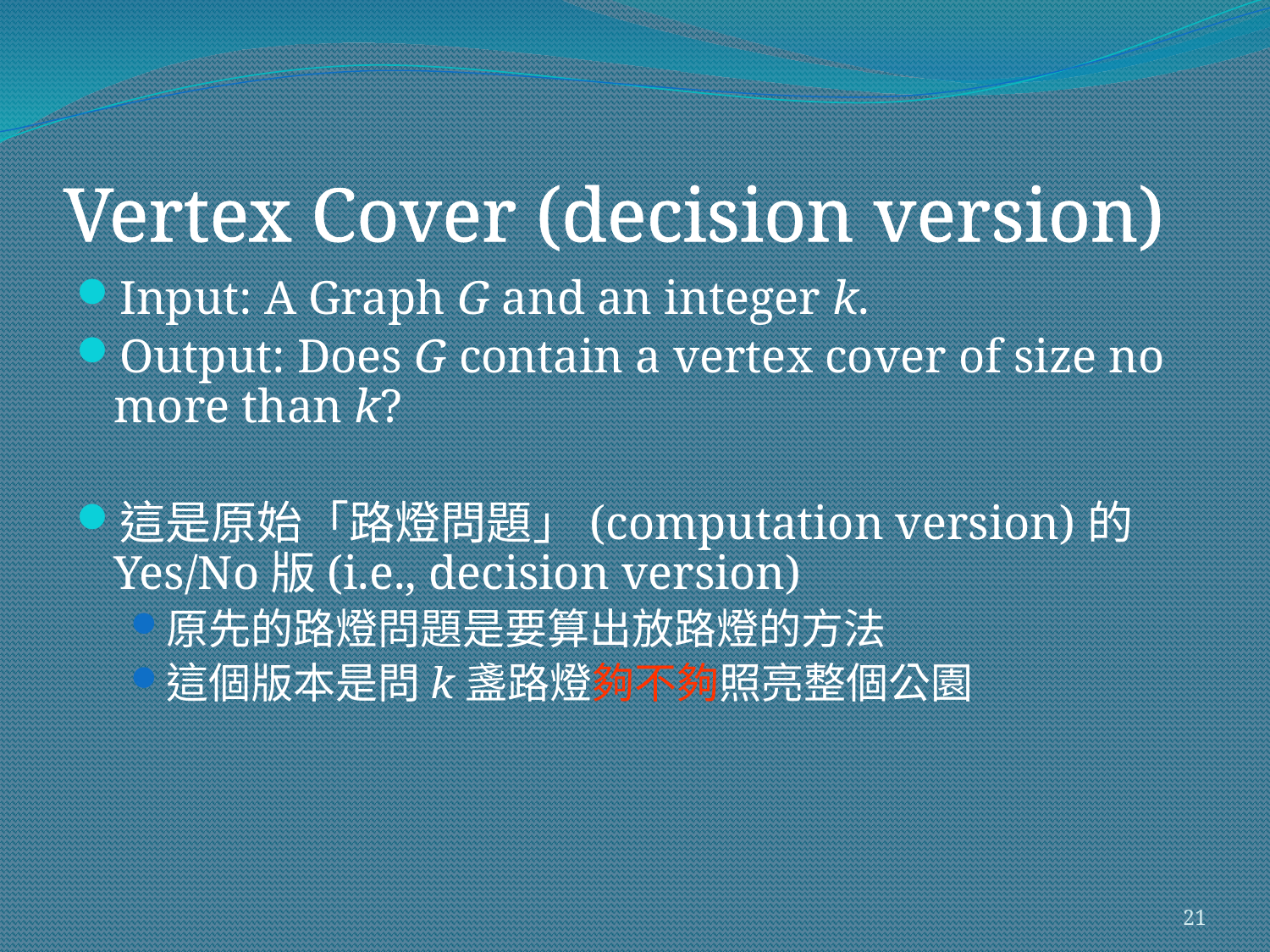

# Vertex Cover (decision version)
Input: A Graph G and an integer k.
Output: Does G contain a vertex cover of size no more than k?

這是原始「路燈問題」(computation version)的Yes/No版(i.e., decision version)
原先的路燈問題是要算出放路燈的方法
這個版本是問k盞路燈夠不夠照亮整個公園
21